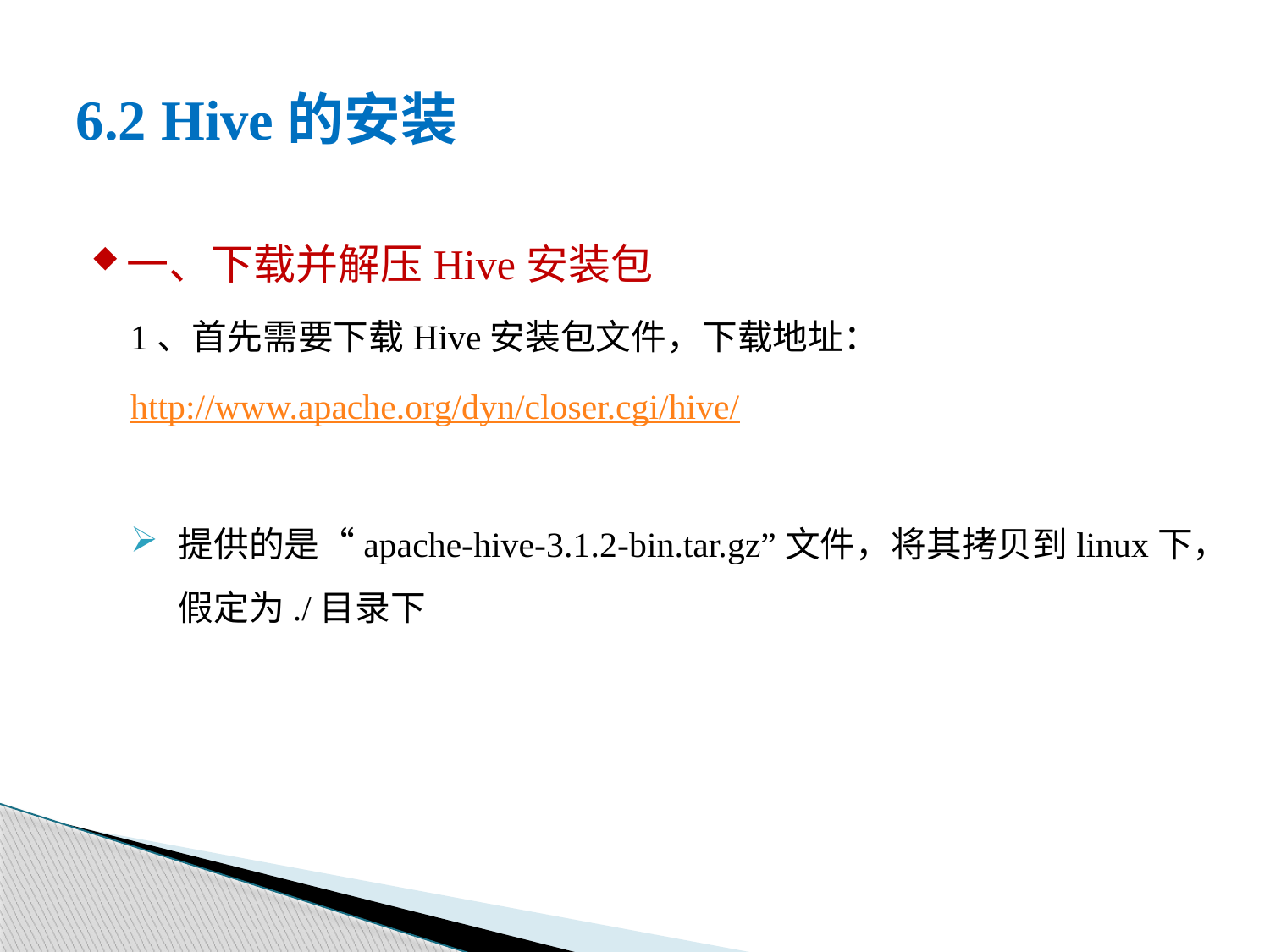

# 6.2 Hive的安装
一、下载并解压Hive安装包
1、首先需要下载Hive安装包文件，下载地址：
http://www.apache.org/dyn/closer.cgi/hive/

提供的是“apache-hive-3.1.2-bin.tar.gz”文件，将其拷贝到linux下，假定为./目录下